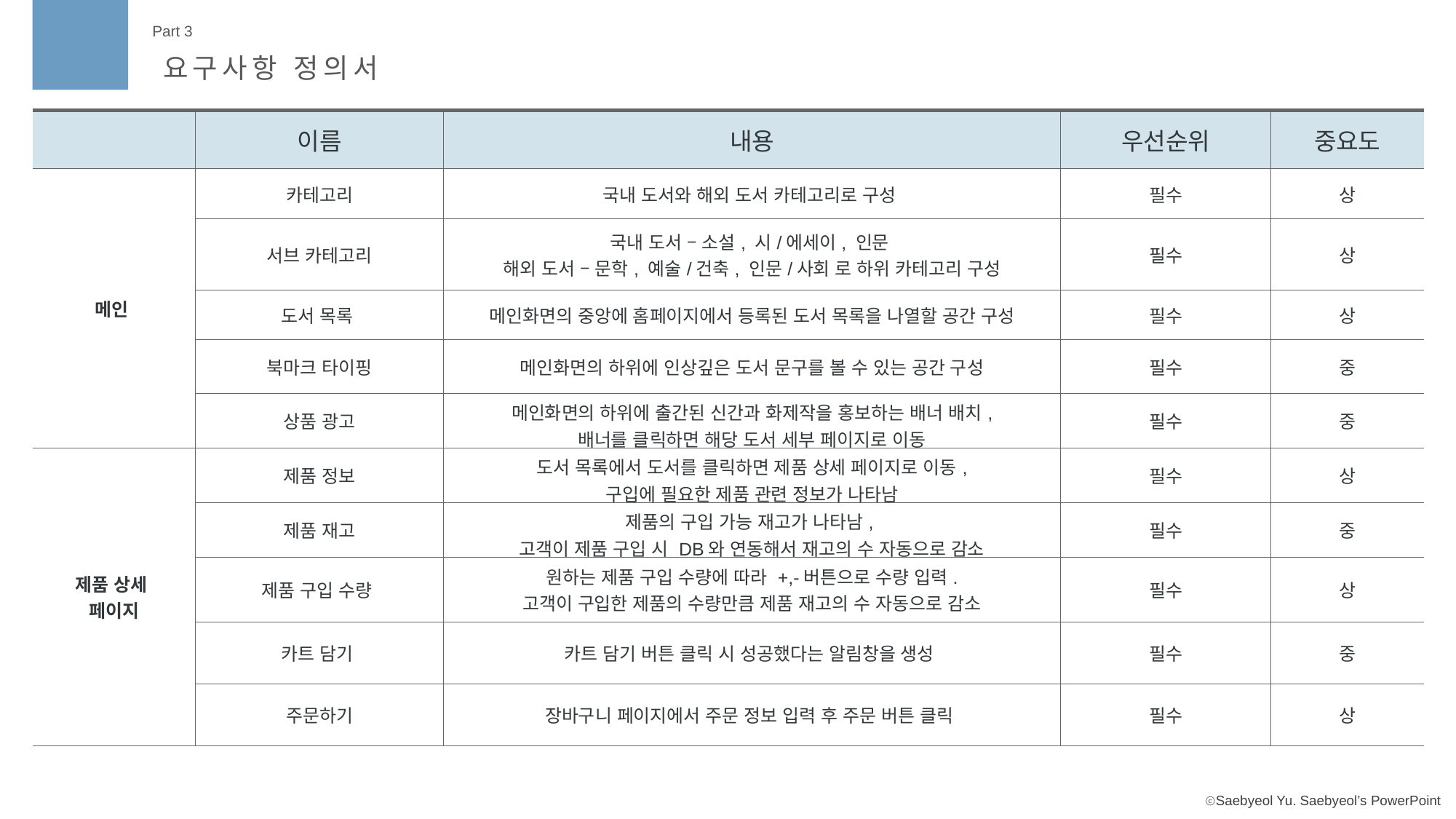

Part 3
요구사항 정의서
|  | 이름 | 내용 | 우선순위 | 중요도 |
| --- | --- | --- | --- | --- |
| 메인 | 카테고리 | 국내 도서와 해외 도서 카테고리로 구성 | 필수 | 상 |
|  | 서브 카테고리 | 국내 도서 – 소설, 시/에세이, 인문 해외 도서 – 문학, 예술/건축, 인문/사회 로 하위 카테고리 구성 | 필수 | 상 |
|  | 도서 목록 | 메인화면의 중앙에 홈페이지에서 등록된 도서 목록을 나열할 공간 구성 | 필수 | 상 |
|  | 북마크 타이핑 | 메인화면의 하위에 인상깊은 도서 문구를 볼 수 있는 공간 구성 | 필수 | 중 |
|  | 상품 광고 | 메인화면의 하위에 출간된 신간과 화제작을 홍보하는 배너 배치, 배너를 클릭하면 해당 도서 세부 페이지로 이동 | 필수 | 중 |
| 제품 상세 페이지 | 제품 정보 | 도서 목록에서 도서를 클릭하면 제품 상세 페이지로 이동, 구입에 필요한 제품 관련 정보가 나타남 | 필수 | 상 |
|  | 제품 재고 | 제품의 구입 가능 재고가 나타남, 고객이 제품 구입 시 DB와 연동해서 재고의 수 자동으로 감소 | 필수 | 중 |
|  | 제품 구입 수량 | 원하는 제품 구입 수량에 따라 +,-버튼으로 수량 입력. 고객이 구입한 제품의 수량만큼 제품 재고의 수 자동으로 감소 | 필수 | 상 |
|  | 카트 담기 | 카트 담기 버튼 클릭 시 성공했다는 알림창을 생성 | 필수 | 중 |
|  | 주문하기 | 장바구니 페이지에서 주문 정보 입력 후 주문 버튼 클릭 | 필수 | 상 |